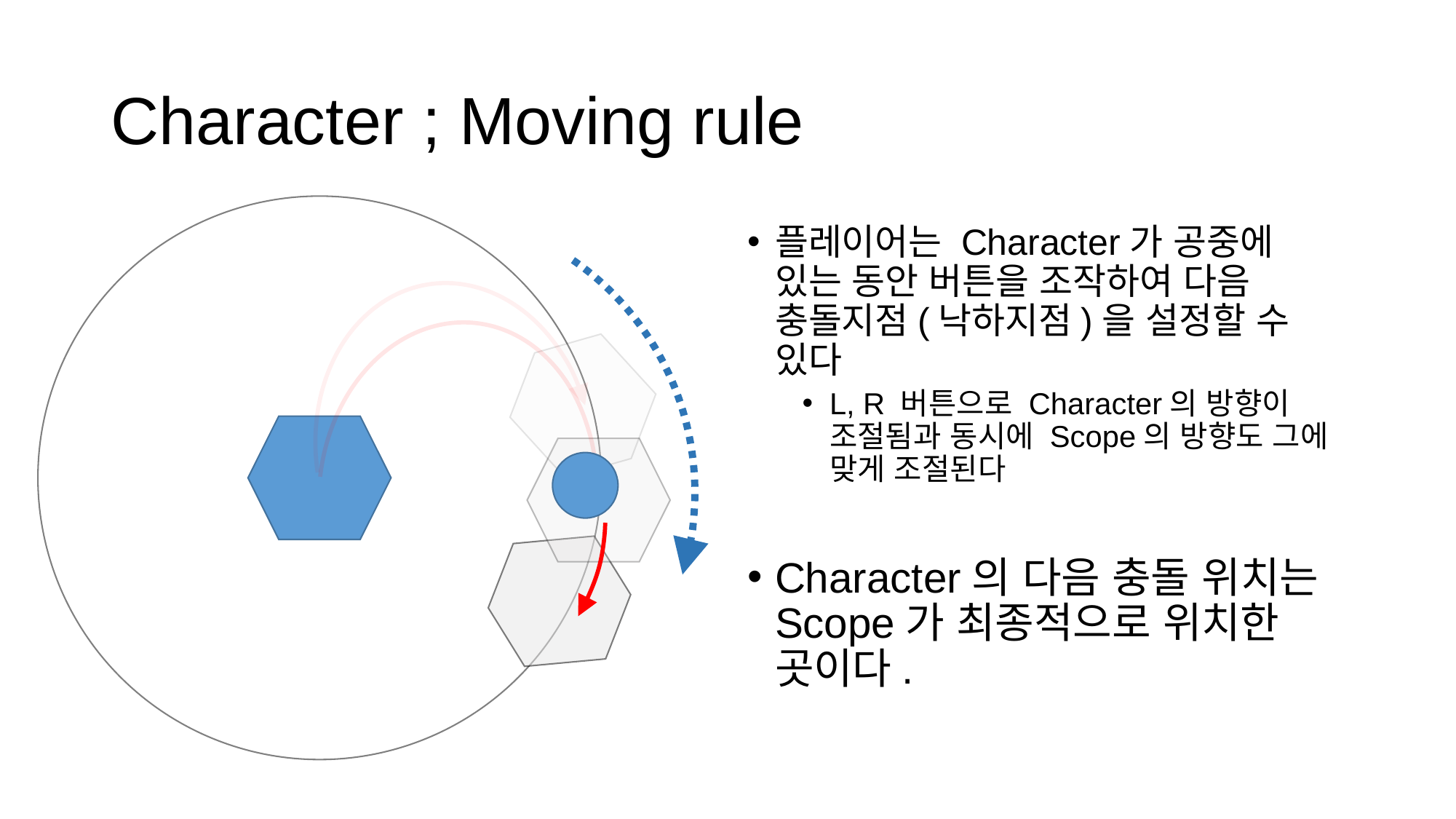

# Character ; Moving rule

플레이어는 Character가 공중에 있는 동안 버튼을 조작하여 다음 충돌지점(낙하지점)을 설정할 수 있다
L, R 버튼으로 Character의 방향이 조절됨과 동시에 Scope의 방향도 그에 맞게 조절된다

Character의 다음 충돌 위치는 Scope가 최종적으로 위치한 곳이다.